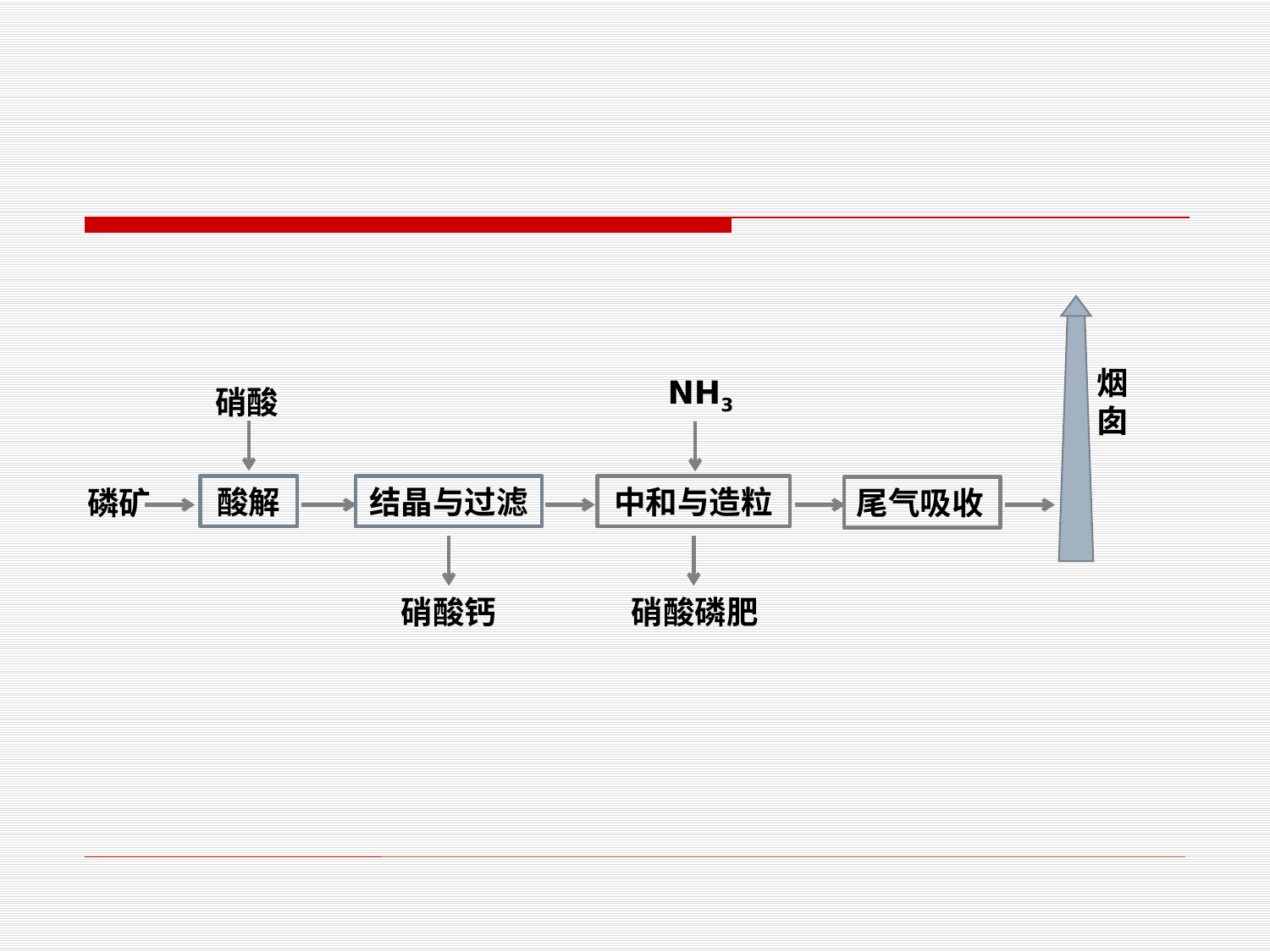

烟囱
NH3
中和与造粒
硝酸磷肥
硝酸
酸解
结晶与过滤
硝酸钙
磷矿
尾气吸收